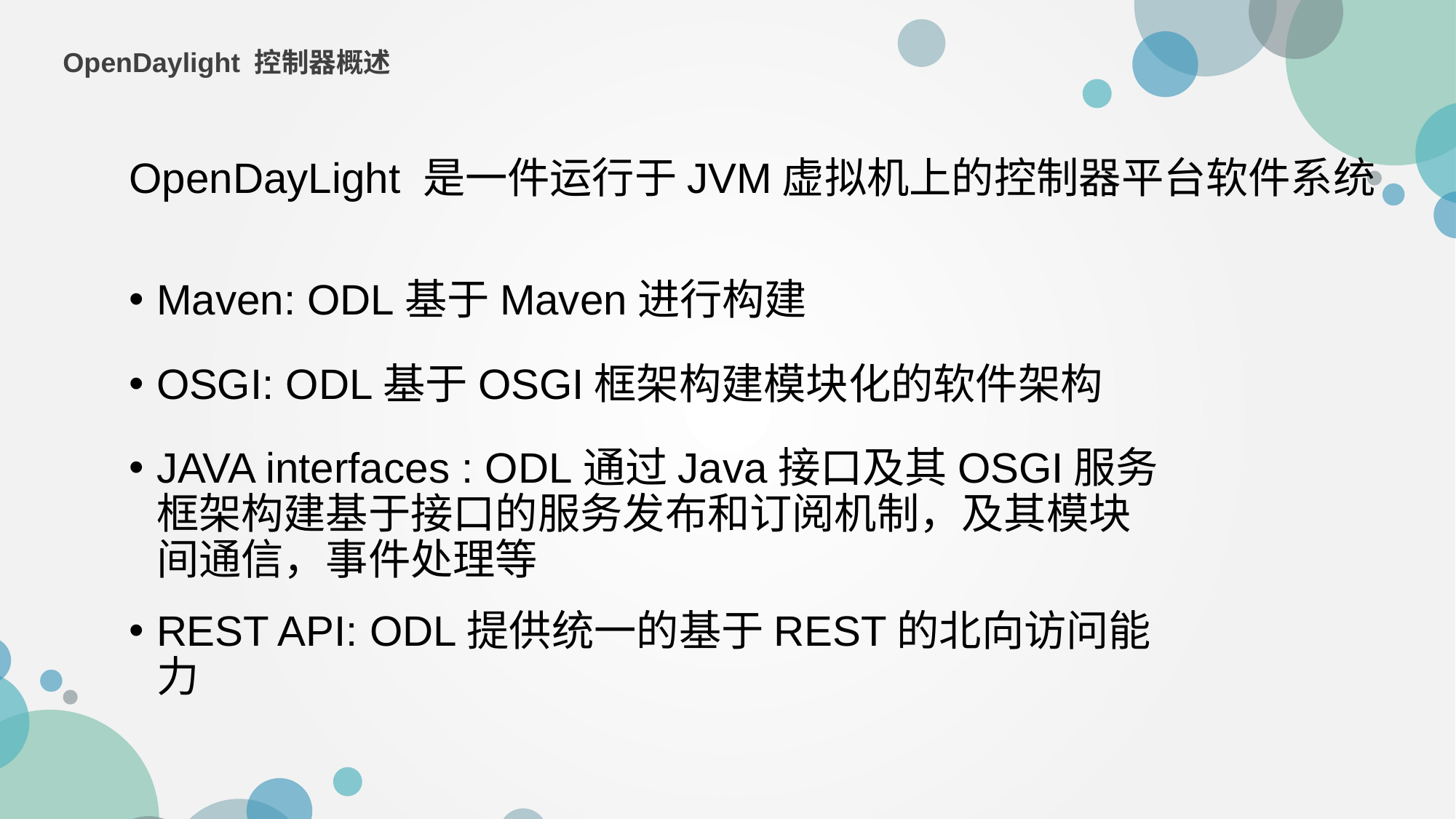

OpenDaylight 控制器概述
OpenDayLight 是一件运行于JVM虚拟机上的控制器平台软件系统
Maven: ODL基于Maven进行构建
OSGI: ODL基于OSGI框架构建模块化的软件架构
JAVA interfaces : ODL通过Java接口及其OSGI服务框架构建基于接口的服务发布和订阅机制，及其模块间通信，事件处理等
REST API: ODL提供统一的基于REST的北向访问能力